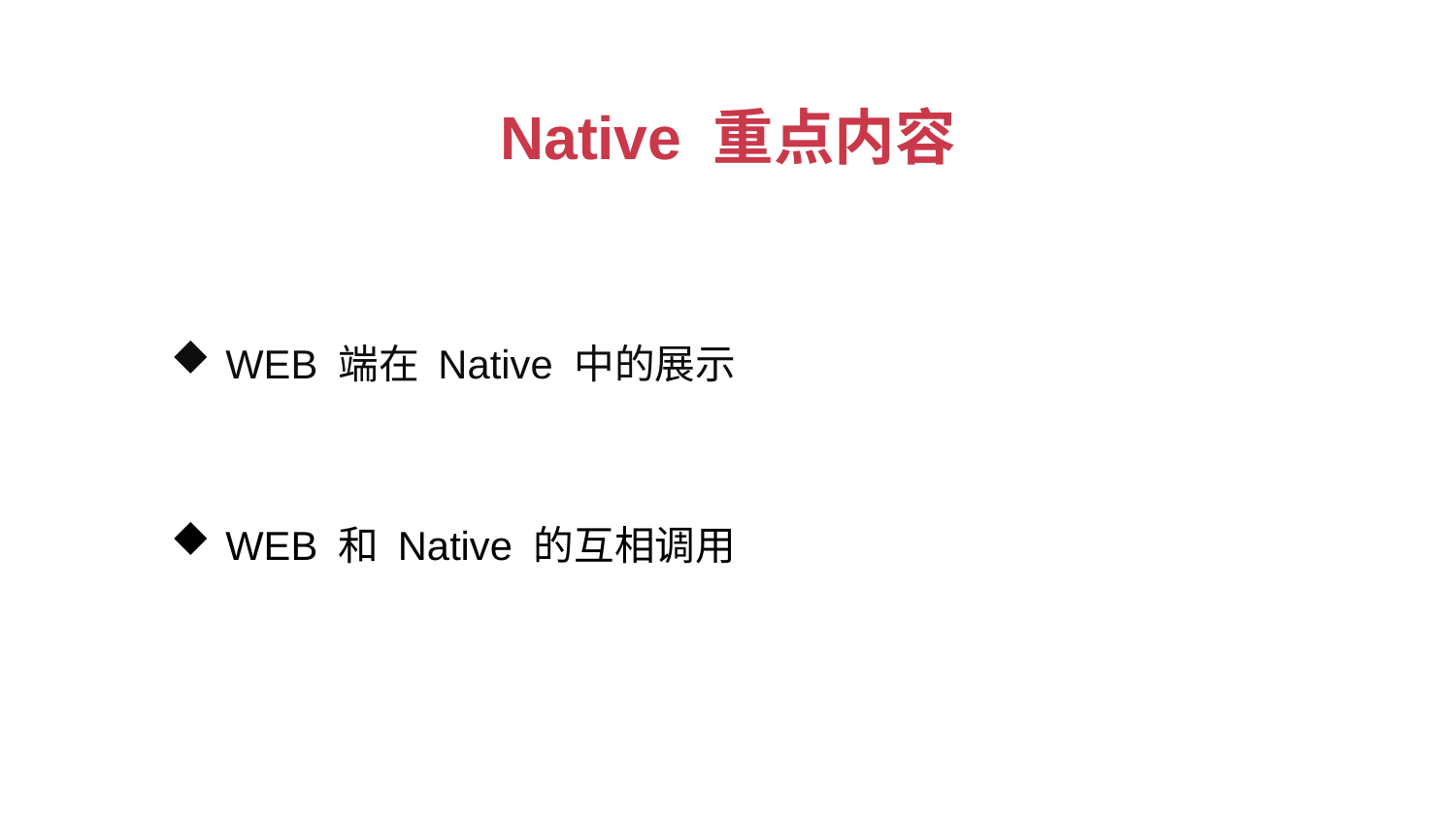

Native 重点内容
WEB 端在 Native 中的展示
WEB 和 Native 的互相调用